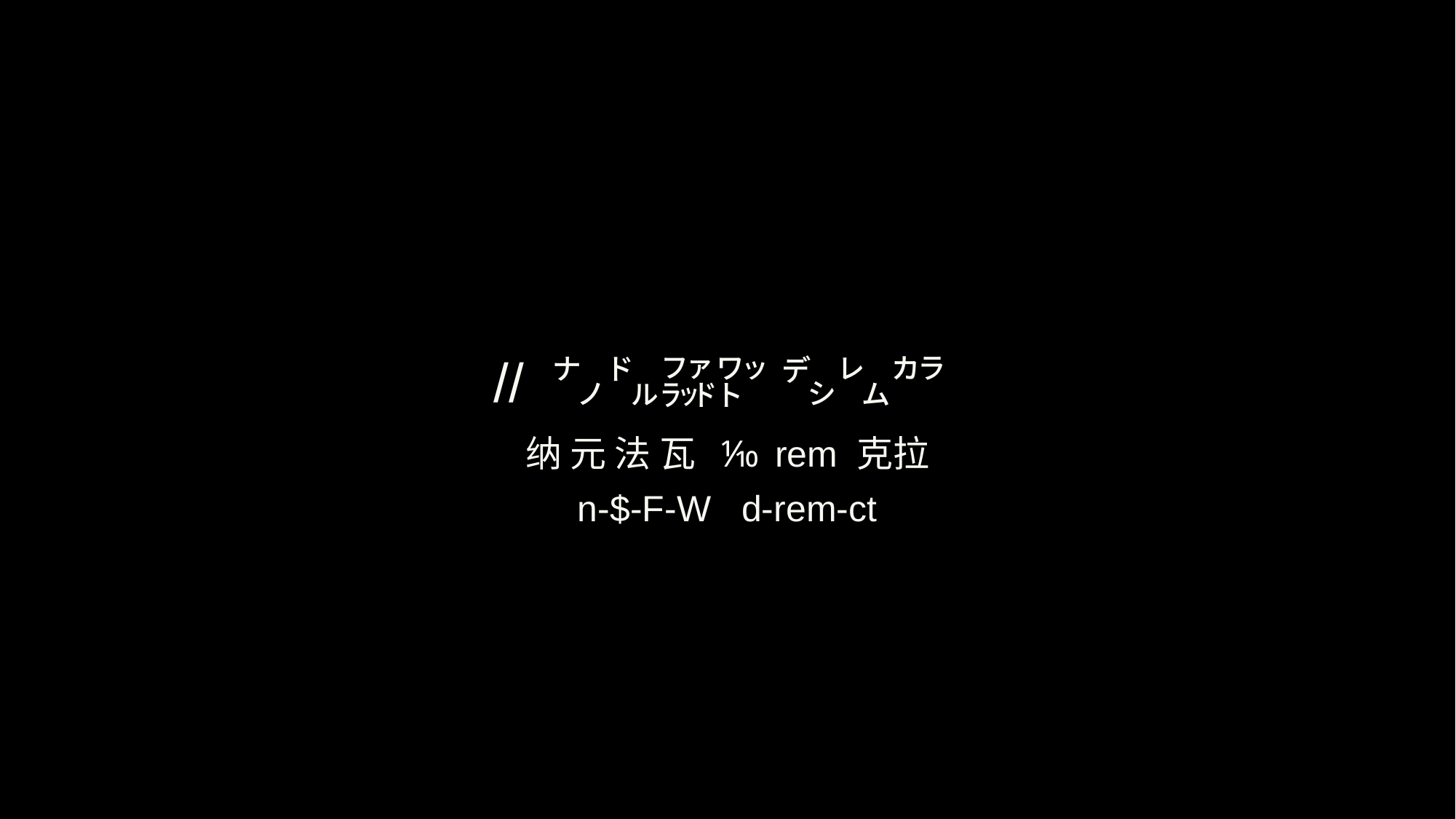

# // ㌨㌦㌲㍗ ㌥㍕㌌

纳 元 法 瓦   ⅒ rem 克拉
n-$-F-W   d-rem-ct